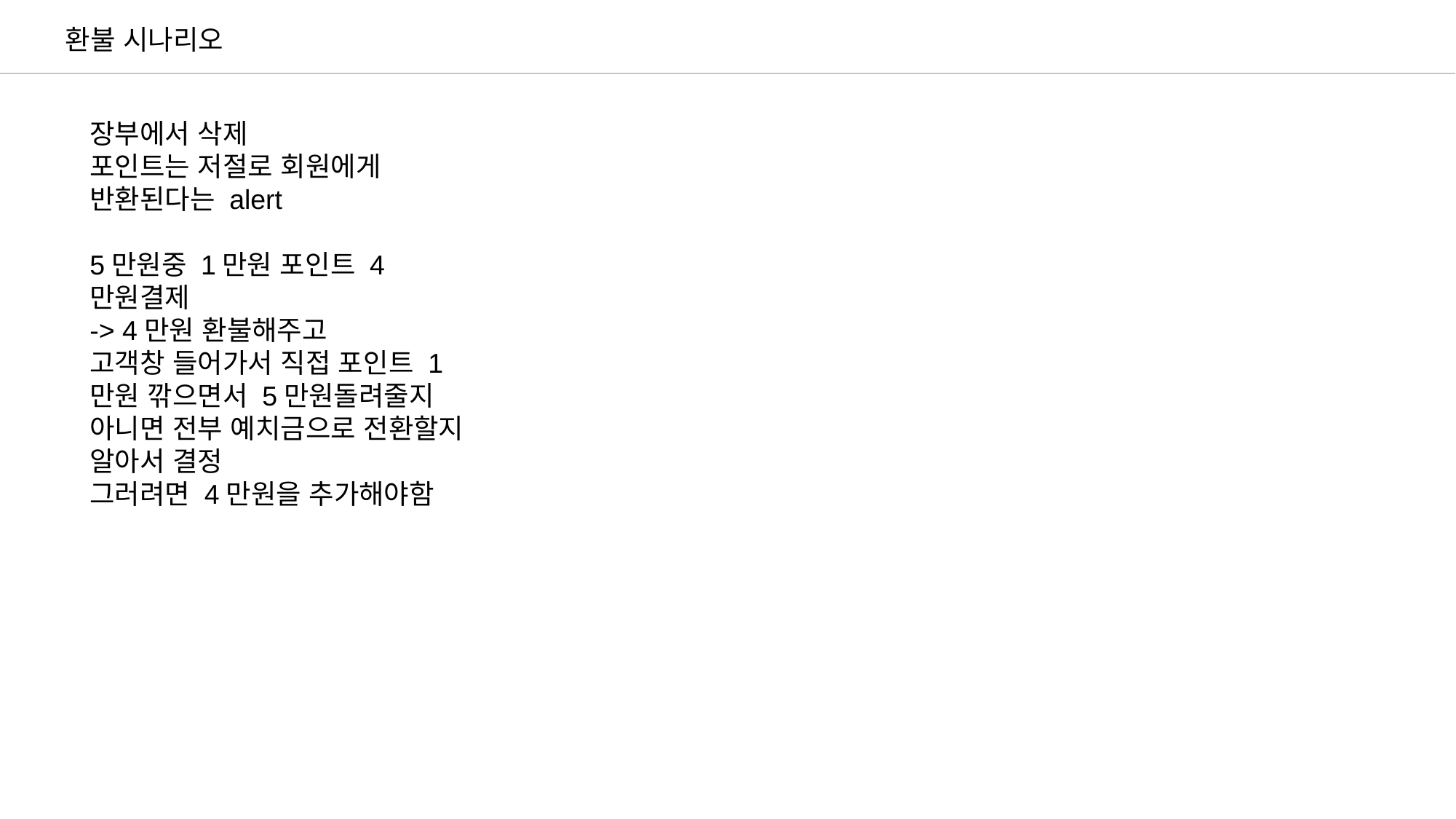

환불 시나리오
장부에서 삭제
포인트는 저절로 회원에게 반환된다는 alert

5만원중 1만원 포인트 4만원결제
-> 4만원 환불해주고
고객창 들어가서 직접 포인트 1만원 깎으면서 5만원돌려줄지 아니면 전부 예치금으로 전환할지 알아서 결정
그러려면 4만원을 추가해야함